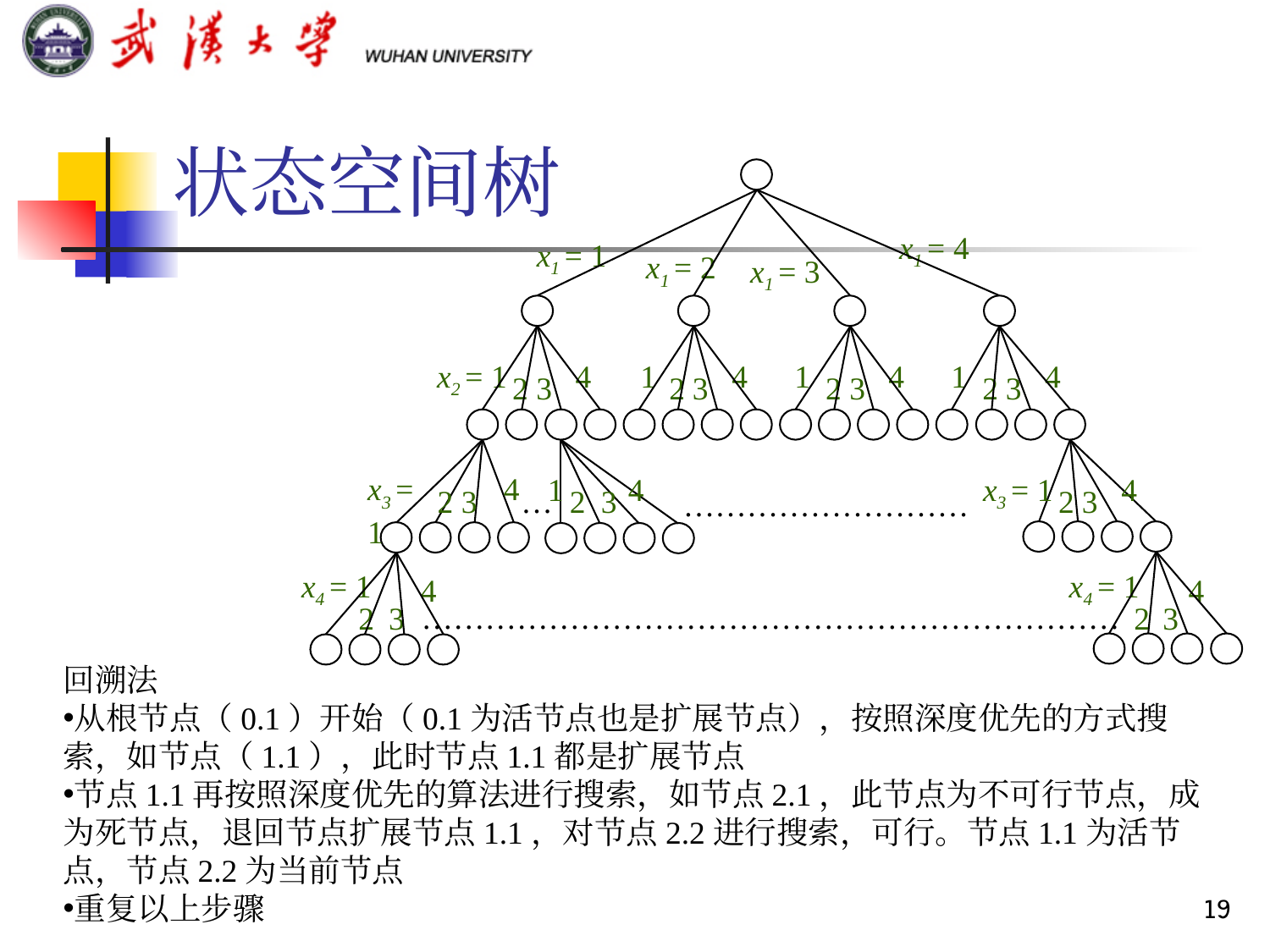

# 状态空间树

…
………………………

…………………………………………………………

x1 = 4
x1 = 1
x1 = 2
x1 = 3
x2 = 1
4
1
4
1
4
1
4
2
3
2
3
2
3
2
3
x3 = 1
4
2
3
1
4
2
3
x3 = 1
4
2
3
x4 = 1
x4 = 1
4
4
2
3
2
3
回溯法
从根节点（0.1）开始（0.1为活节点也是扩展节点），按照深度优先的方式搜索，如节点（1.1），此时节点1.1都是扩展节点
节点1.1再按照深度优先的算法进行搜索，如节点2.1，此节点为不可行节点，成为死节点，退回节点扩展节点1.1，对节点2.2进行搜索，可行。节点1.1为活节点，节点2.2为当前节点
重复以上步骤
19